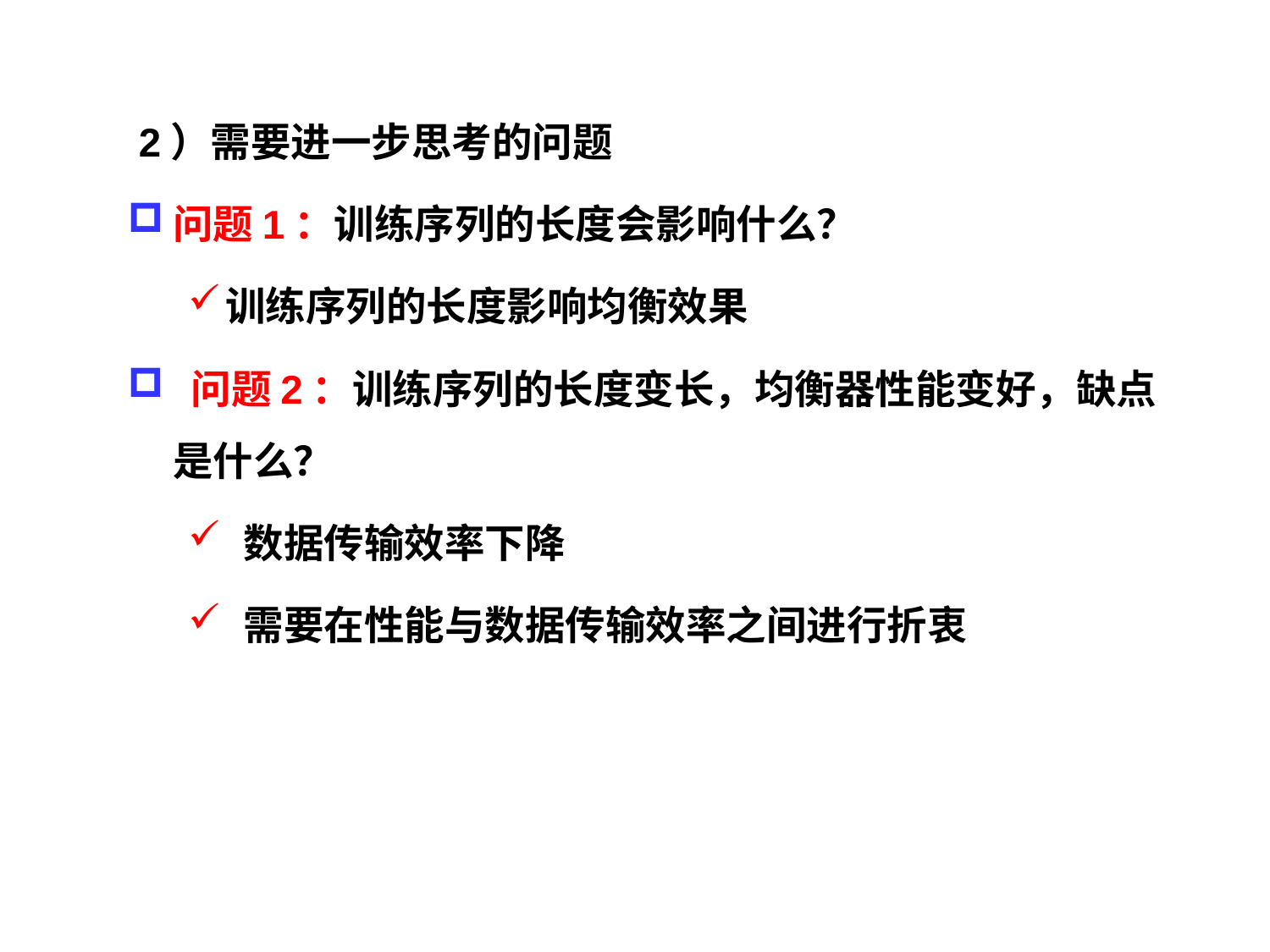

2）需要进一步思考的问题
问题1：训练序列的长度会影响什么？
训练序列的长度影响均衡效果
 问题2：训练序列的长度变长，均衡器性能变好，缺点是什么？
 数据传输效率下降
 需要在性能与数据传输效率之间进行折衷